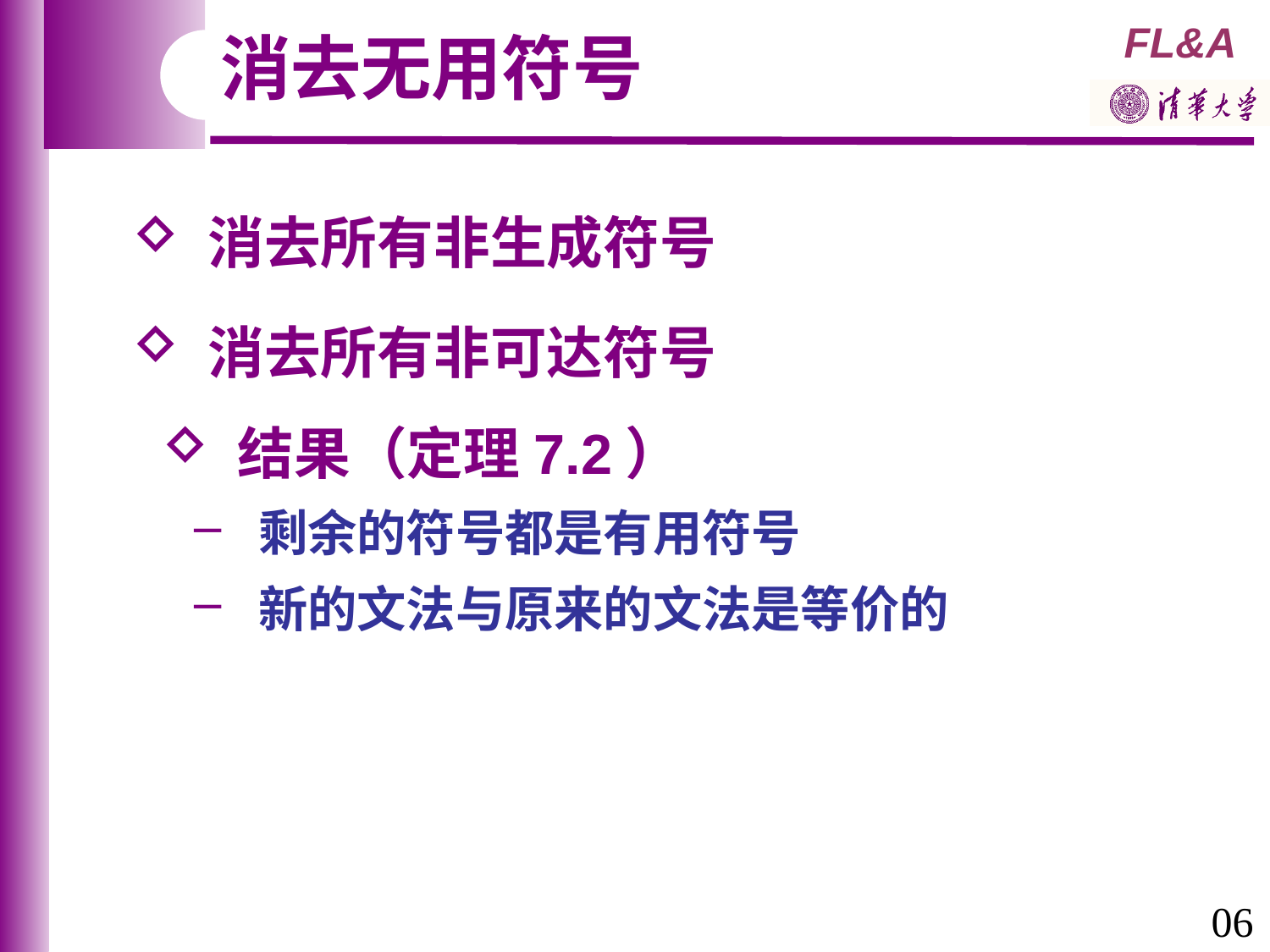

消去无用符号
 消去所有非生成符号
 消去所有非可达符号
 结果（定理7.2）

  剩余的符号都是有用符号

  新的文法与原来的文法是等价的
06